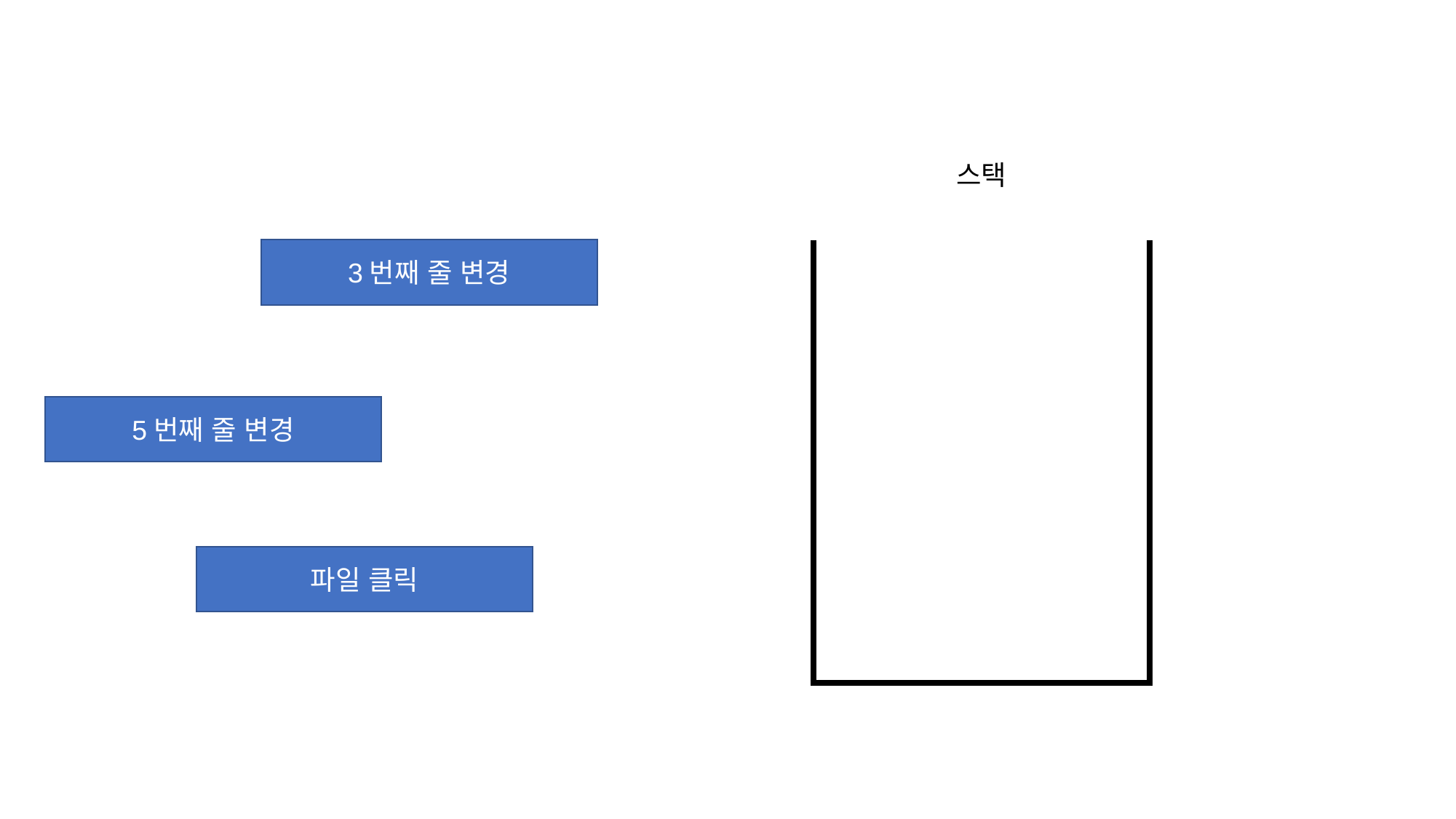

스택
|  |
| --- |
3번째 줄 변경
5번째 줄 변경
파일 클릭